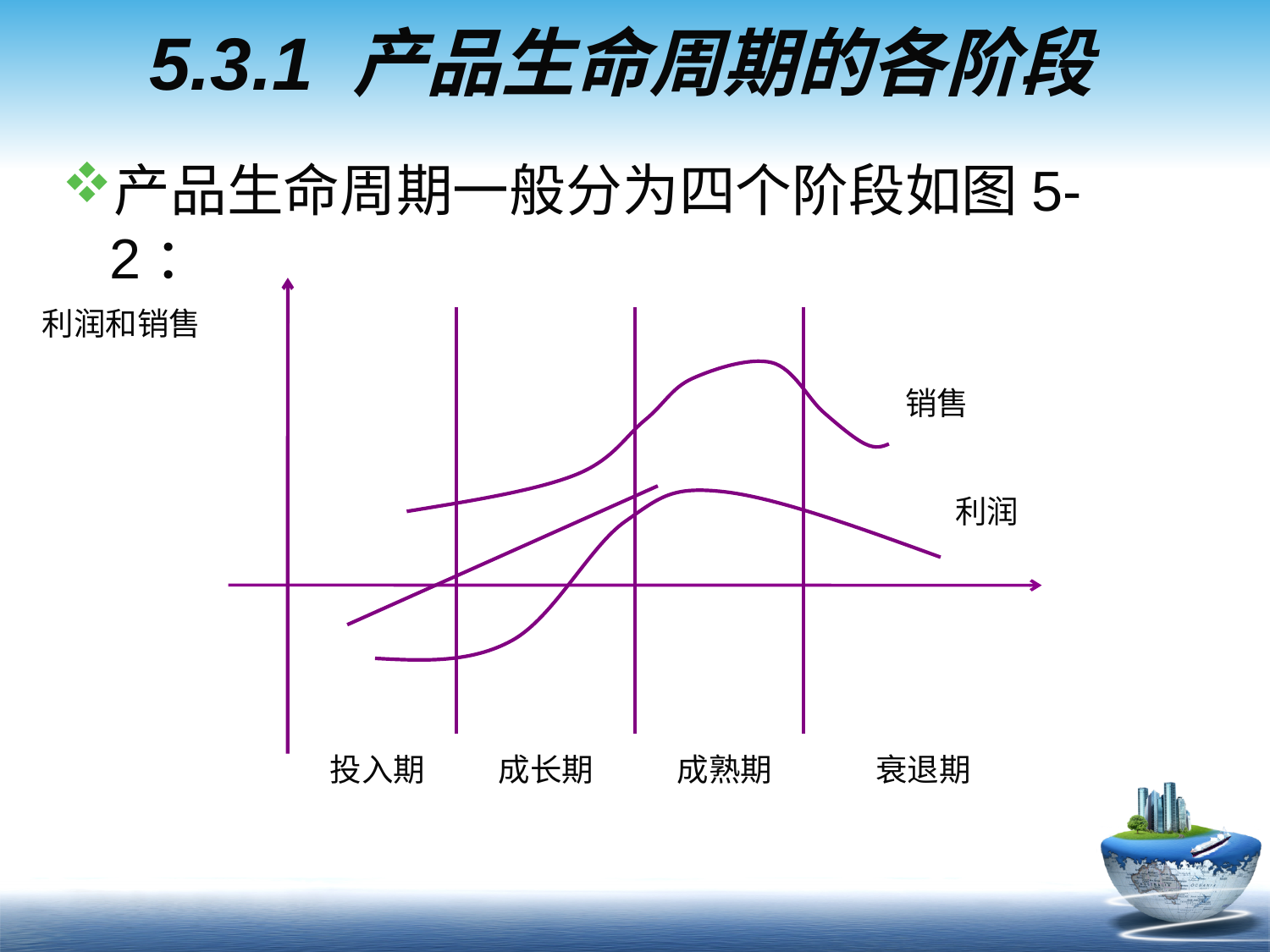

# 5.3.1 产品生命周期的各阶段
产品生命周期一般分为四个阶段如图5-2：
利润和销售

销售

利润
投入期
成长期
成熟期
衰退期